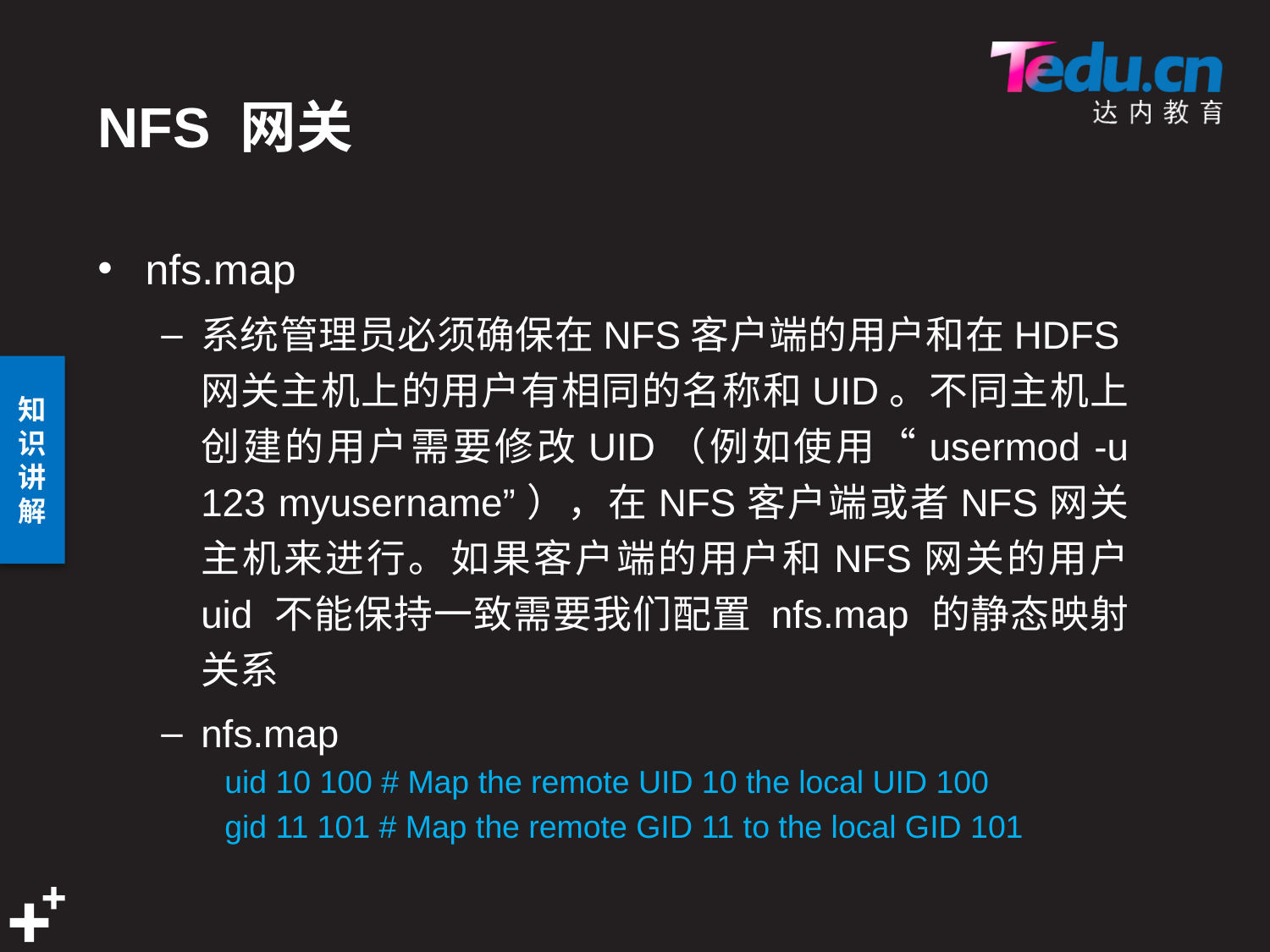

# NFS 网关
nfs.map
系统管理员必须确保在NFS客户端的用户和在HDFS网关主机上的用户有相同的名称和UID。不同主机上创建的用户需要修改UID（例如使用“usermod -u 123 myusername”），在NFS客户端或者NFS网关主机来进行。如果客户端的用户和NFS网关的用户 uid 不能保持一致需要我们配置 nfs.map 的静态映射关系
nfs.map
uid 10 100 # Map the remote UID 10 the local UID 100
gid 11 101 # Map the remote GID 11 to the local GID 101